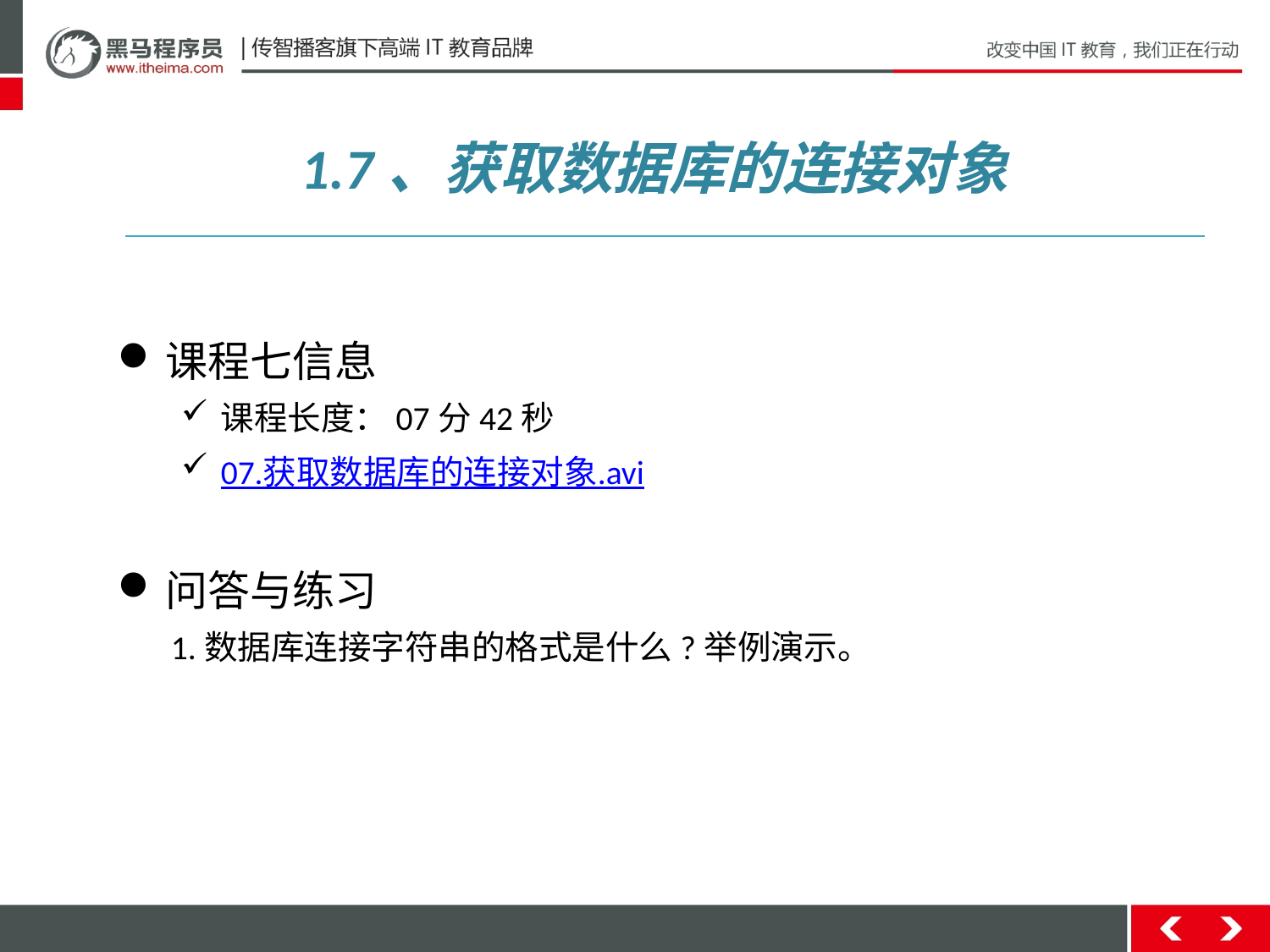

1.7、获取数据库的连接对象

课程七信息
课程长度：07分42秒
07.获取数据库的连接对象.avi

问答与练习
       1.数据库连接字符串的格式是什么?举例演示。